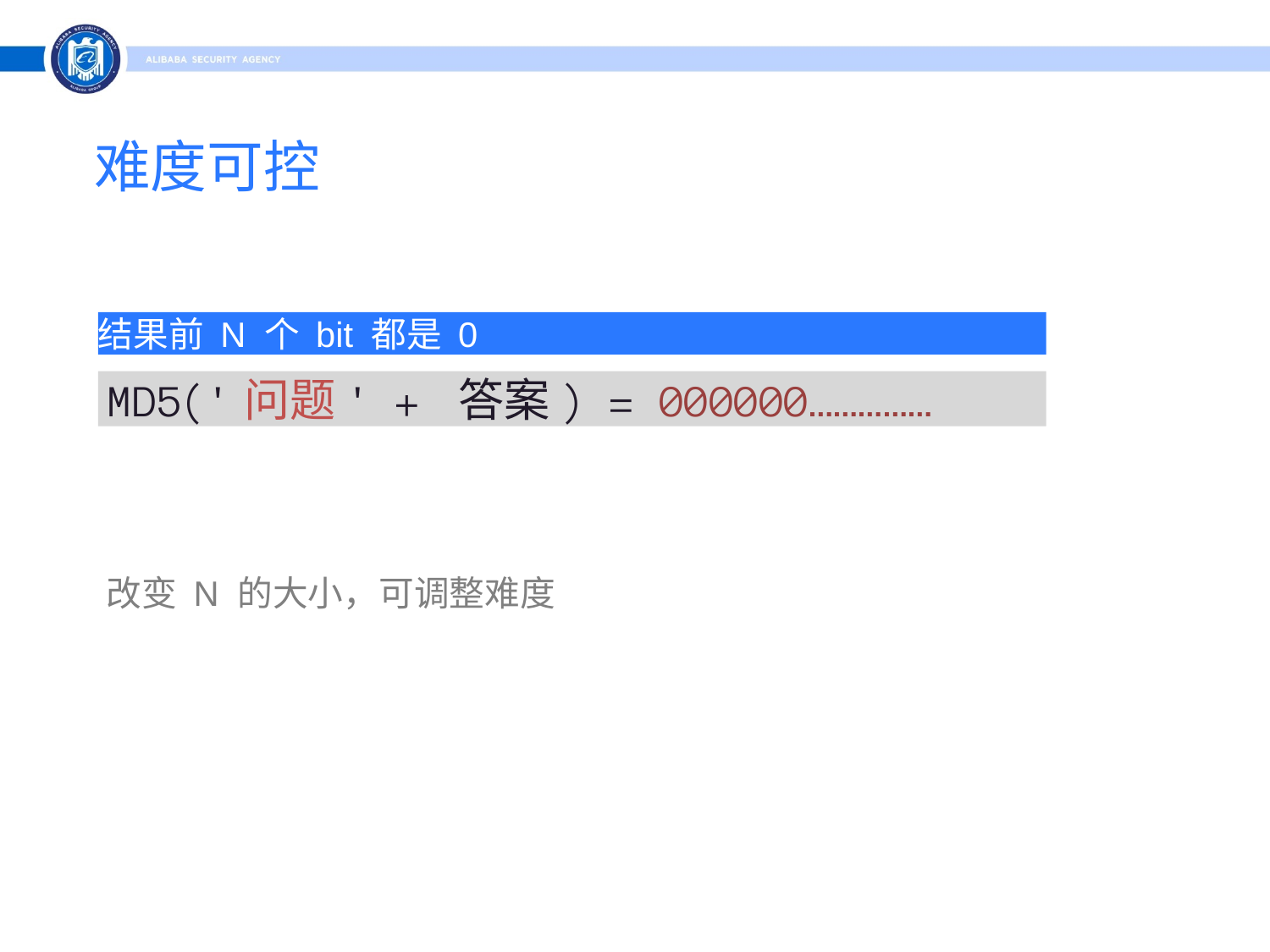

难度可控
结果前 N 个 bit 都是 0
 MD5('问题' + 答案) = 000000……………
改变 N 的大小，可调整难度